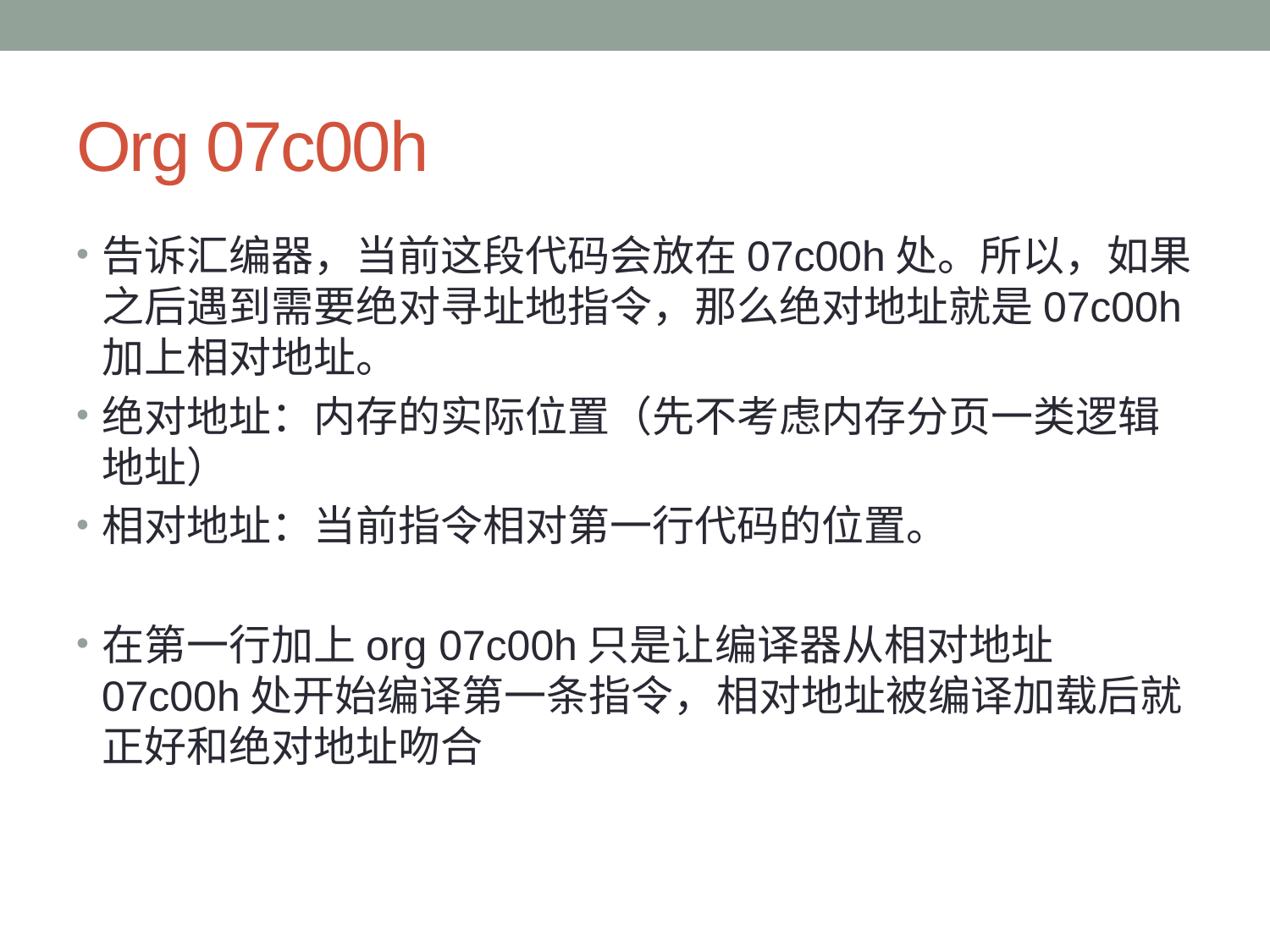

# Org 07c00h
告诉汇编器，当前这段代码会放在07c00h处。所以，如果之后遇到需要绝对寻址地指令，那么绝对地址就是07c00h加上相对地址。
绝对地址：内存的实际位置（先不考虑内存分页一类逻辑地址）
相对地址：当前指令相对第一行代码的位置。

在第一行加上org 07c00h只是让编译器从相对地址07c00h处开始编译第一条指令，相对地址被编译加载后就正好和绝对地址吻合